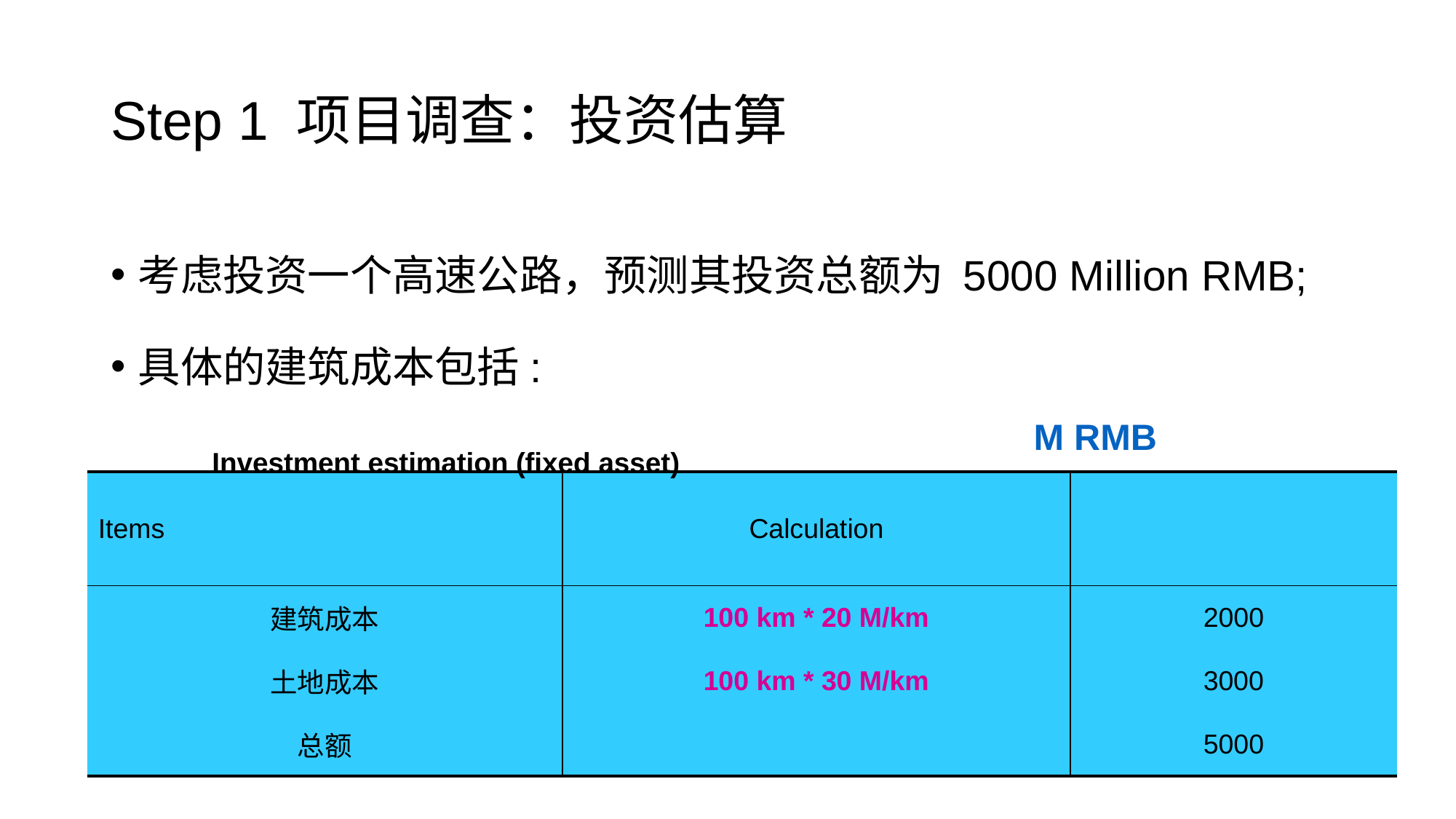

# Step 1 项目调查：投资估算
考虑投资一个高速公路，预测其投资总额为 5000 Million RMB;
具体的建筑成本包括:
Investment estimation (fixed asset)
M RMB
| Items | Calculation |  |
| --- | --- | --- |
| 建筑成本 | 100 km \* 20 M/km | 2000 |
| 土地成本 | 100 km \* 30 M/km | 3000 |
| 总额 |  | 5000 |